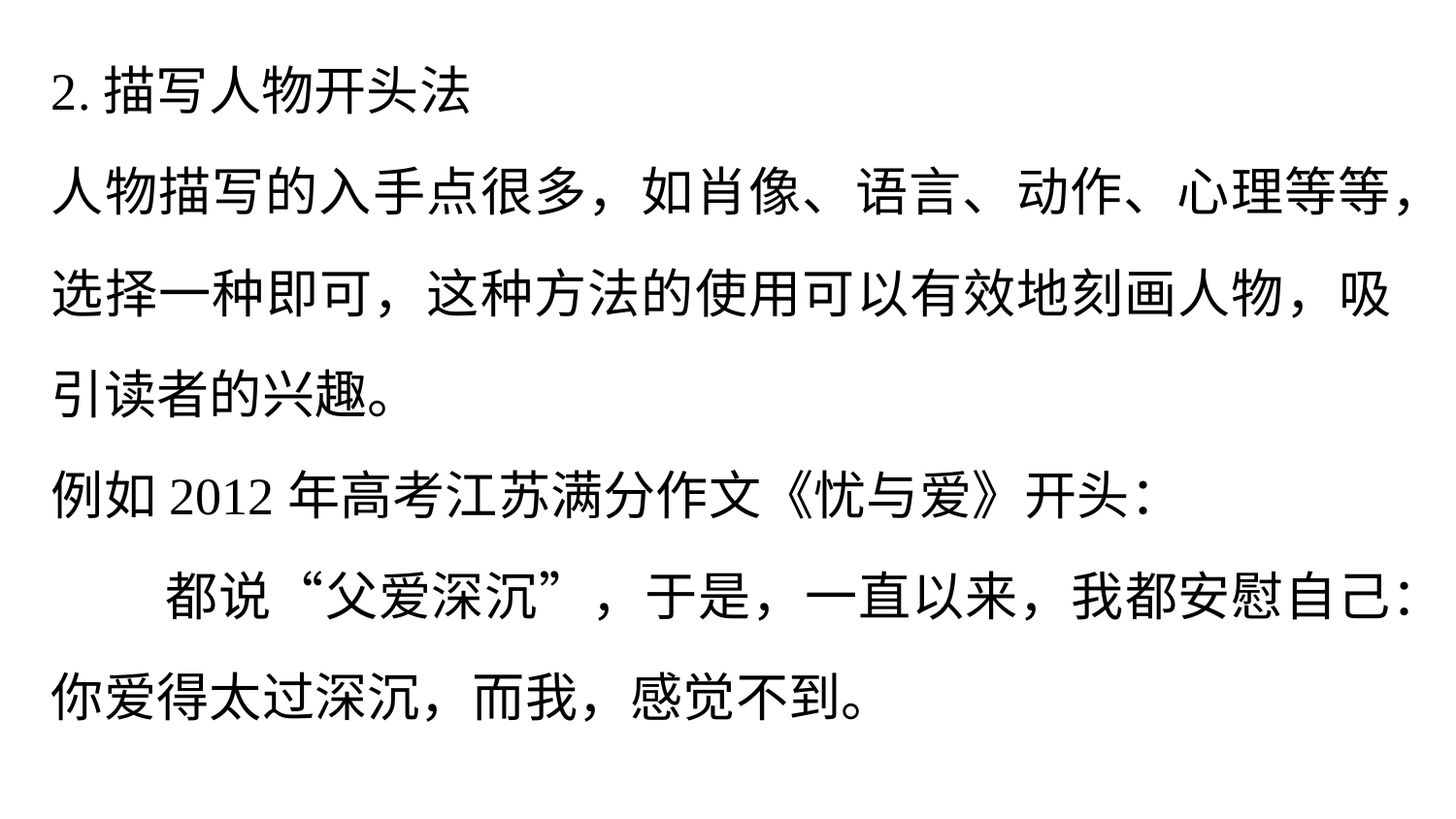

2.描写人物开头法
人物描写的入手点很多，如肖像、语言、动作、心理等等，选择一种即可，这种方法的使用可以有效地刻画人物，吸引读者的兴趣。
例如2012年高考江苏满分作文《忧与爱》开头：
        都说“父爱深沉”，于是，一直以来，我都安慰自己：你爱得太过深沉，而我，感觉不到。